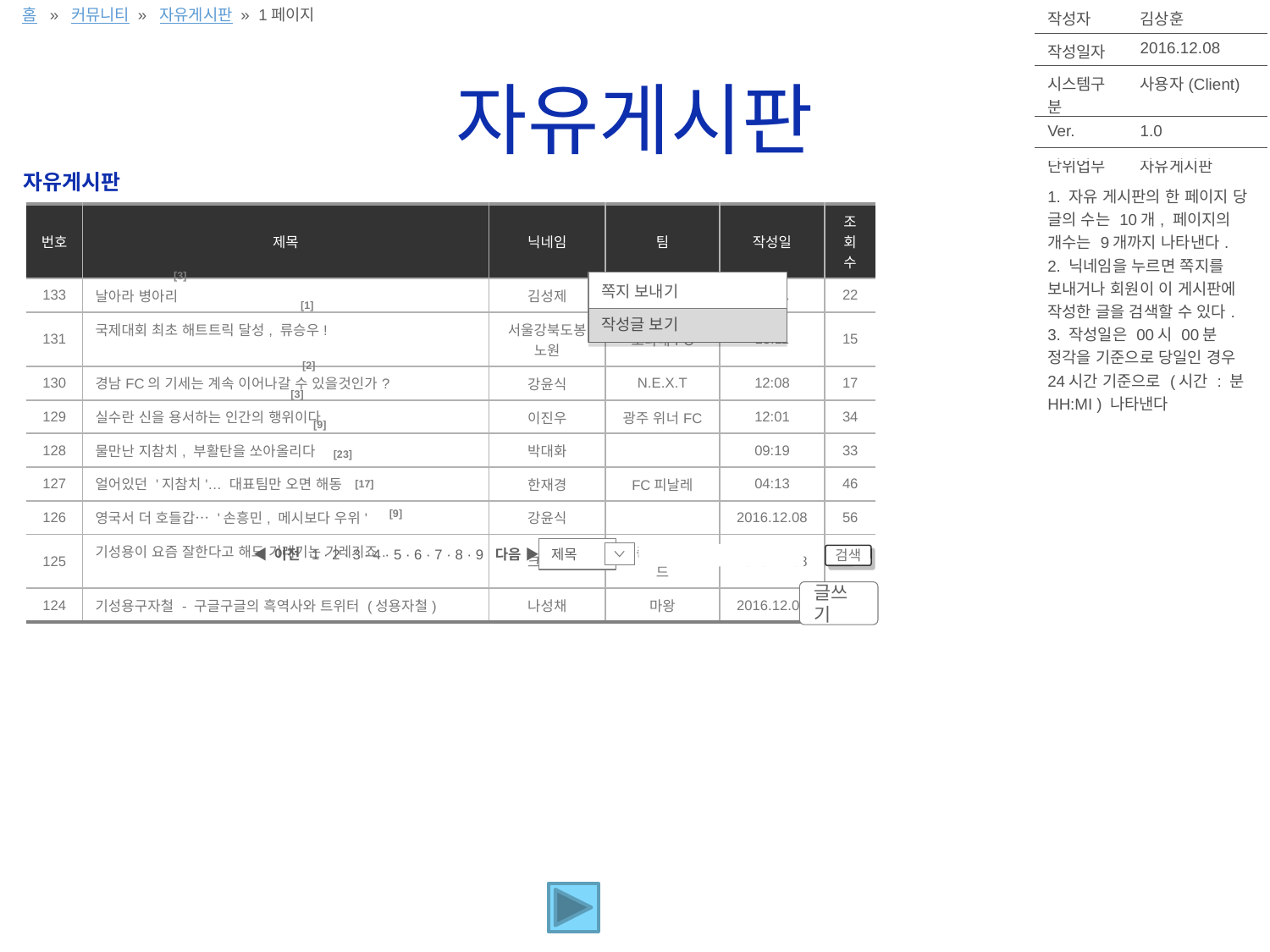

| 작성자 | 김상훈 |
| --- | --- |
| 작성일자 | 2016.12.08 |
| 시스템구분 | 사용자(Client) |
| Ver. | 1.0 |
| 단위업무 | 자유게시판 |
홈  »  커뮤니티 »  자유게시판 »  1페이지
# 자유게시판
| 1. 자유 게시판의 한 페이지 당 글의 수는 10개, 페이지의 개수는 9개까지 나타낸다. 2. 닉네임을 누르면 쪽지를 보내거나 회원이 이 게시판에 작성한 글을 검색할 수 있다. 3. 작성일은 00시 00분 정각을 기준으로 당일인 경우 24시간 기준으로 (시간 : 분 HH:MI ) 나타낸다 |
| --- |
자유게시판
| 번호 | 제목 | 닉네임 | 팀 | 작성일 | 조회수 |
| --- | --- | --- | --- | --- | --- |
| 133 | 날아라 병아리 | 김성제 | 삼일 | 13:11 | 22 |
| 131 | 국제대회 최초 해트트릭 달성, 류승우! | 서울강북도봉노원 | 보라매FC | 13:11 | 15 |
| 130 | 경남FC의 기세는 계속 이어나갈 수 있을것인가? | 강윤식 | N.E.X.T | 12:08 | 17 |
| 129 | 실수란 신을 용서하는 인간의 행위이다 | 이진우 | 광주 위너FC | 12:01 | 34 |
| 128 | 물만난 지참치, 부활탄을 쏘아올리다 | 박대화 |  | 09:19 | 33 |
| 127 | 얼어있던 '지참치'… 대표팀만 오면 해동 | 한재경 | FC피날레 | 04:13 | 46 |
| 126 | 영국서 더 호들갑… '손흥민, 메시보다 우위' | 강윤식 |  | 2016.12.08 | 56 |
| 125 | 기성용이 요즘 잘한다고 해도 기레기는 기레기죠. | 크러쉬 | 신촌유나이티드 | 2016.12.08 | 65 |
| 124 | 기성용구자철 - 구글구글의 흑역사와 트위터 (성용자철) | 나성채 | 마왕 | 2016.12.08 | 46 |
[3]
쪽지 보내기
작성글 보기

[1]
[2]
[3]
[9]
[23]
[17]
[9]
◀ 이전  1 · 2 · 3 · 4 · 5 · 6 · 7 · 8 · 9  다음 ▶

제목

검색
글쓰기